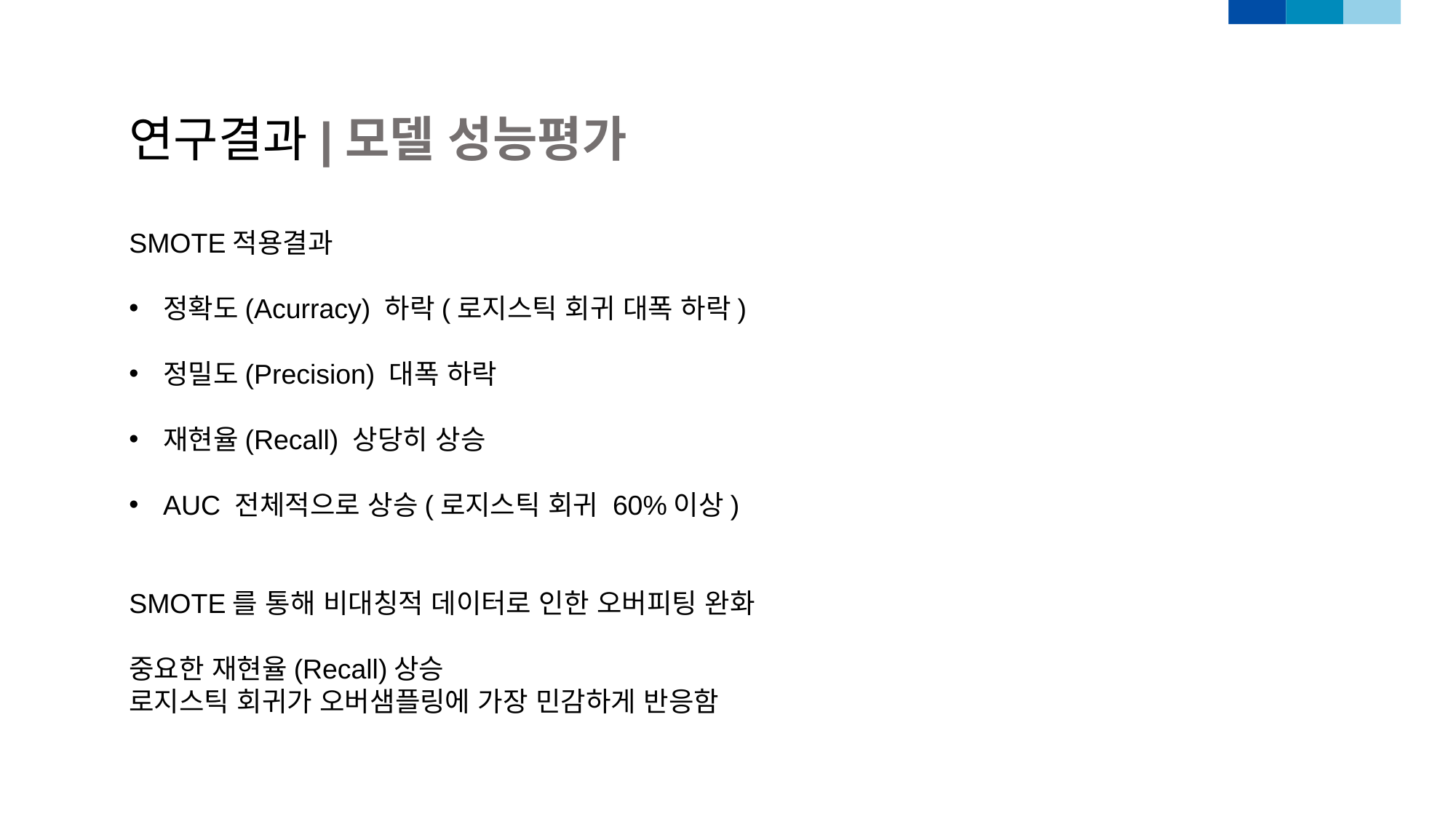

연구결과|모델 성능평가
SMOTE적용결과

정확도(Acurracy) 하락(로지스틱 회귀 대폭 하락)

정밀도(Precision) 대폭 하락

재현율(Recall) 상당히 상승

AUC 전체적으로 상승(로지스틱 회귀 60%이상)

SMOTE를 통해 비대칭적 데이터로 인한 오버피팅 완화

중요한 재현율(Recall)상승
로지스틱 회귀가 오버샘플링에 가장 민감하게 반응함